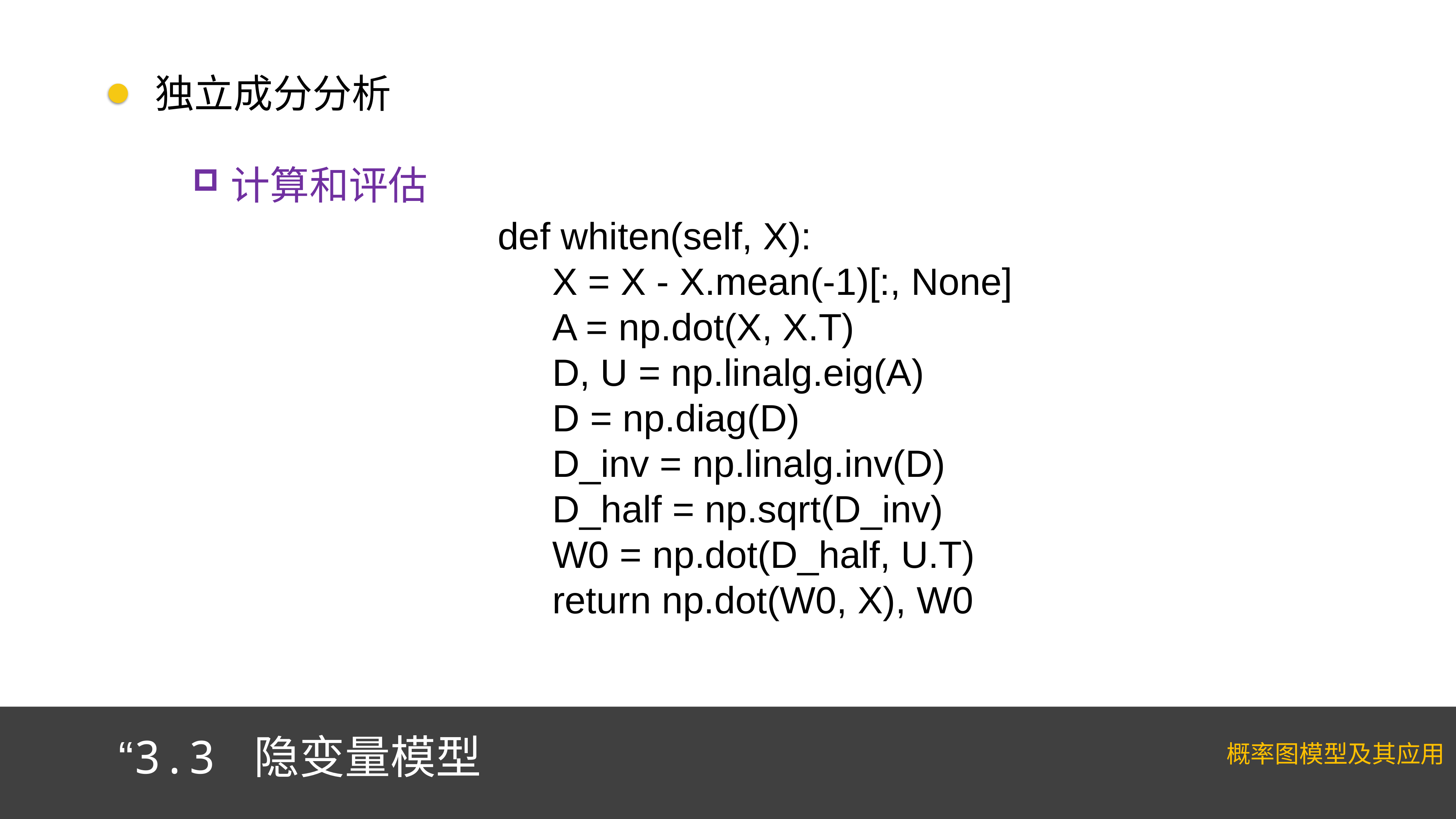

独立成分分析
计算和评估

def whiten(self, X):
	X = X - X.mean(-1)[:, None]
	A = np.dot(X, X.T)
	D, U = np.linalg.eig(A)
	D = np.diag(D)
	D_inv = np.linalg.inv(D)
	D_half = np.sqrt(D_inv)
	W0 = np.dot(D_half, U.T)
	return np.dot(W0, X), W0

“3.3 隐变量模型